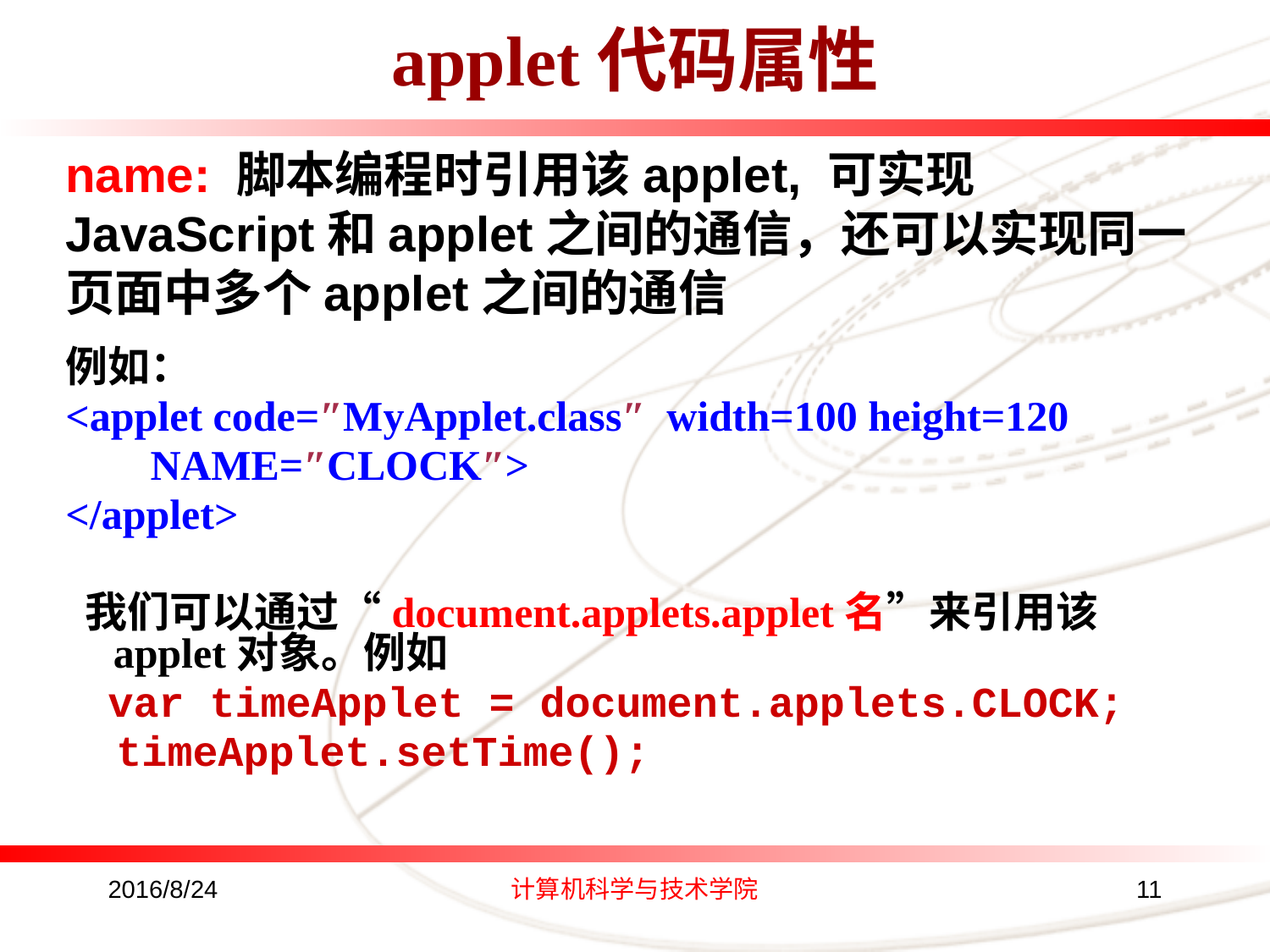

# applet代码属性
name: 脚本编程时引用该applet, 可实现JavaScript和applet之间的通信，还可以实现同一页面中多个applet之间的通信
例如：
<applet code=″MyApplet.class″  width=100 height=120
        NAME=″CLOCK″>
</applet>

 我们可以通过“document.applets.applet名”来引用该applet对象。例如
    var timeApplet = document.applets.CLOCK;
  timeApplet.setTime();
2016/8/24
计算机科学与技术学院
11